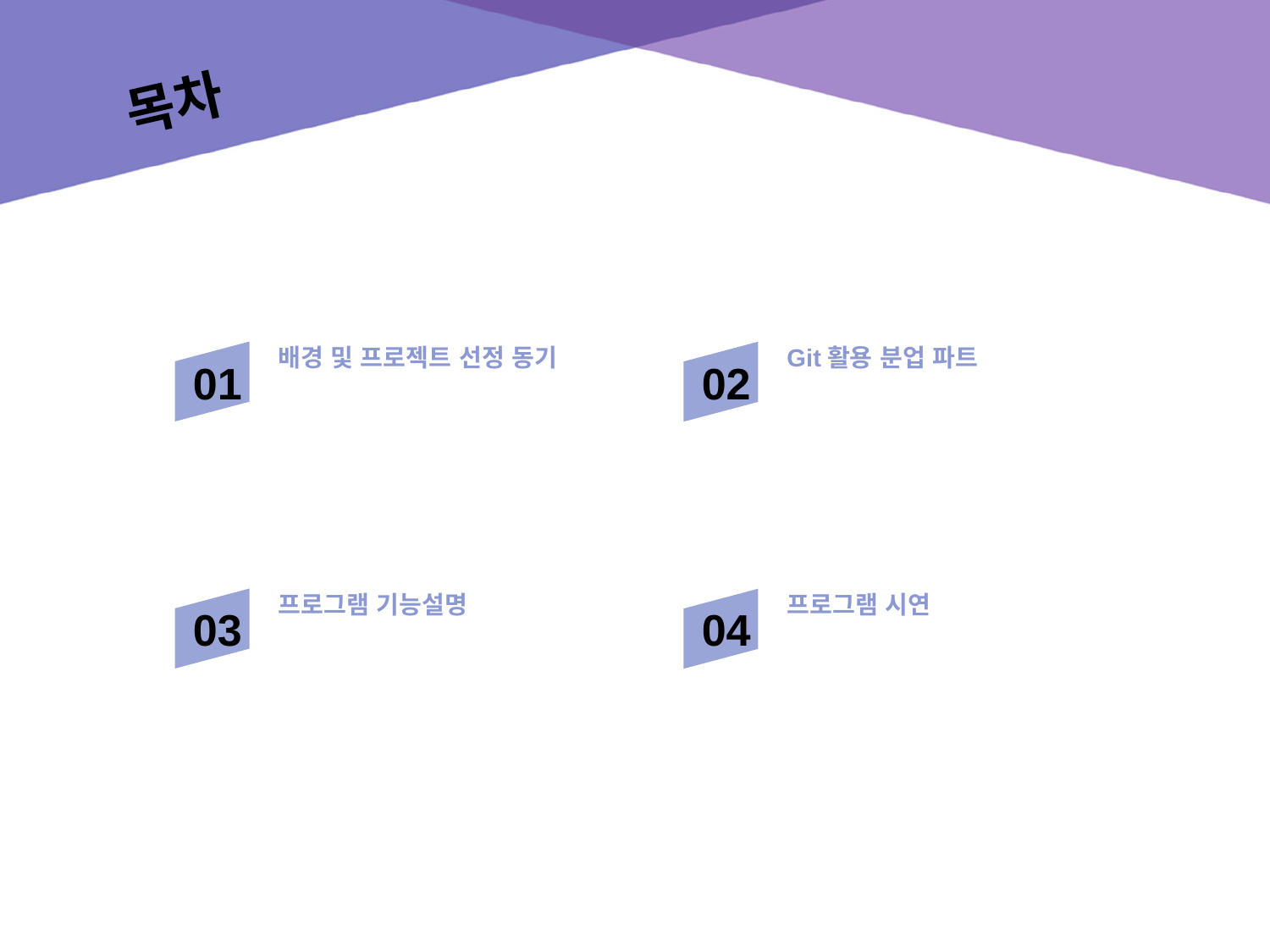

목차
배경 및 프로젝트 선정 동기

01

Git활용 분업 파트

02

프로그램 기능설명

03

프로그램 시연

04